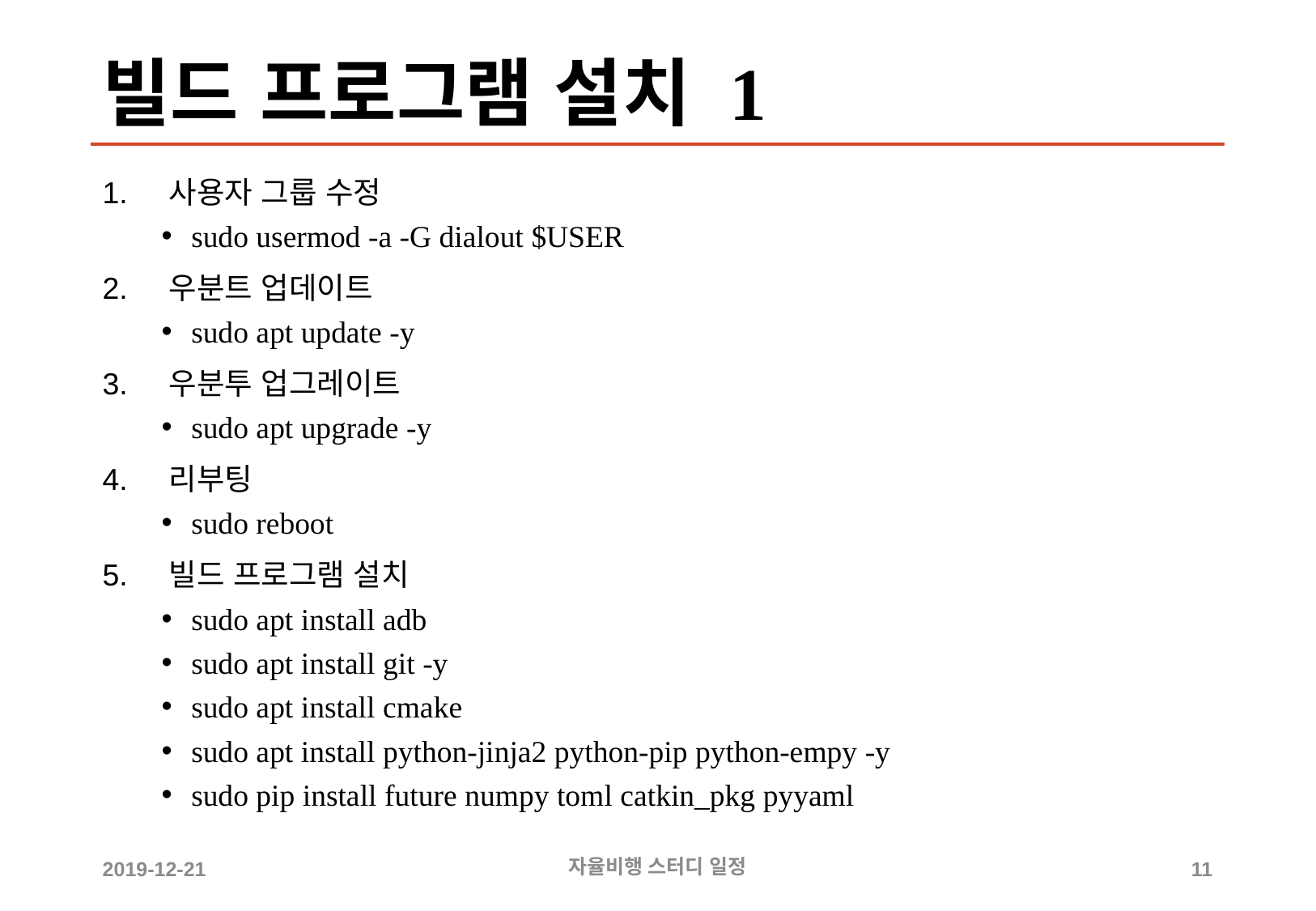

# 빌드 프로그램 설치 1
사용자 그룹 수정
sudo usermod -a -G dialout $USER
우분트 업데이트
sudo apt update -y
우분투 업그레이트
sudo apt upgrade -y
리부팅
sudo reboot
빌드 프로그램 설치
sudo apt install adb
sudo apt install git -y
sudo apt install cmake
sudo apt install python-jinja2 python-pip python-empy -y
sudo pip install future numpy toml catkin_pkg pyyaml

2019-12-21
자율비행 스터디 일정
11